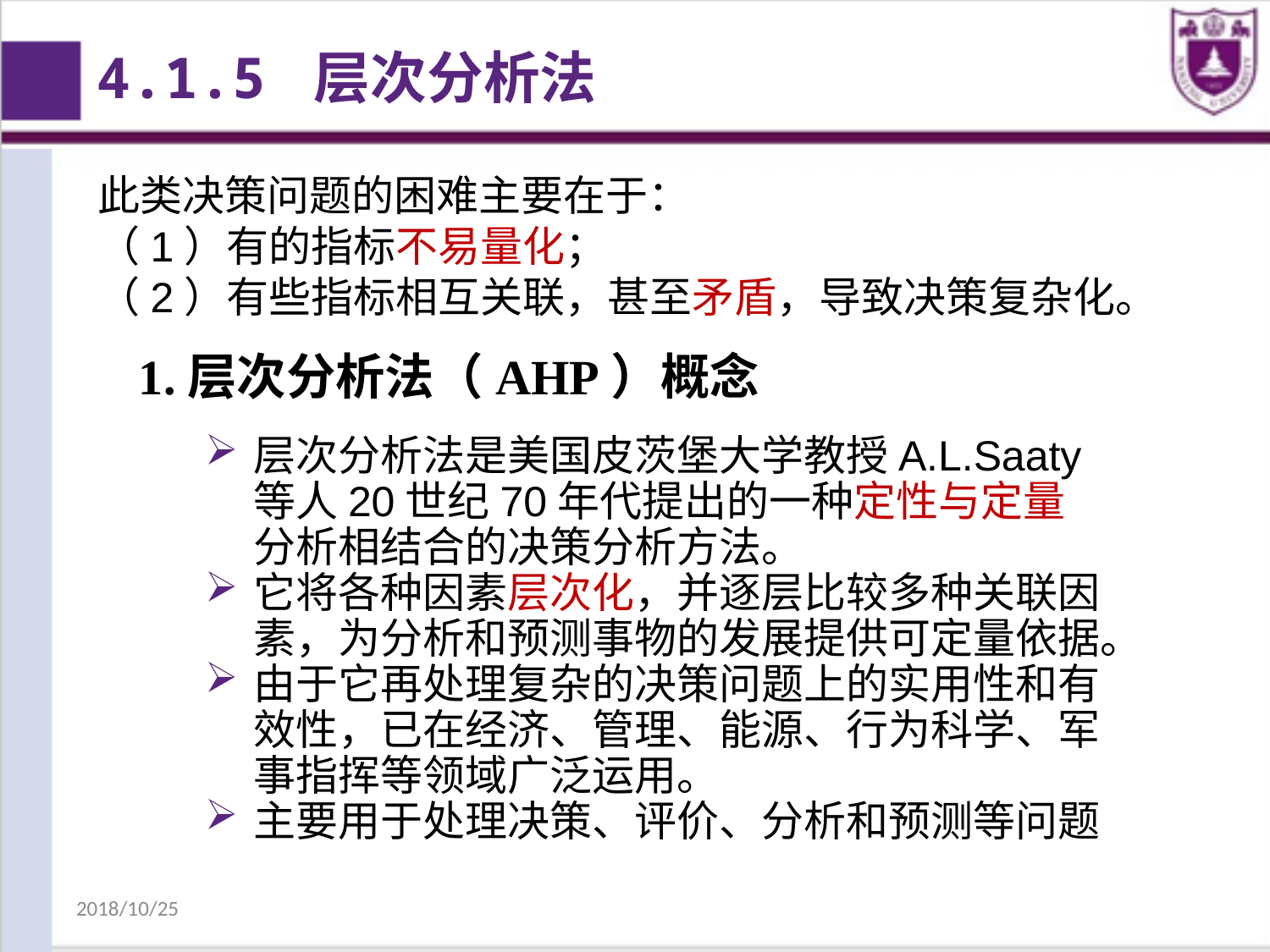

4.1.5 层次分析法
此类决策问题的困难主要在于：
（1）有的指标不易量化；
（2）有些指标相互关联，甚至矛盾，导致决策复杂化。
1.层次分析法（AHP）概念
层次分析法是美国皮茨堡大学教授A.L.Saaty 等人20世纪70年代提出的一种定性与定量分析相结合的决策分析方法。
它将各种因素层次化，并逐层比较多种关联因素，为分析和预测事物的发展提供可定量依据。
由于它再处理复杂的决策问题上的实用性和有效性，已在经济、管理、能源、行为科学、军事指挥等领域广泛运用。
主要用于处理决策、评价、分析和预测等问题
2018/10/25